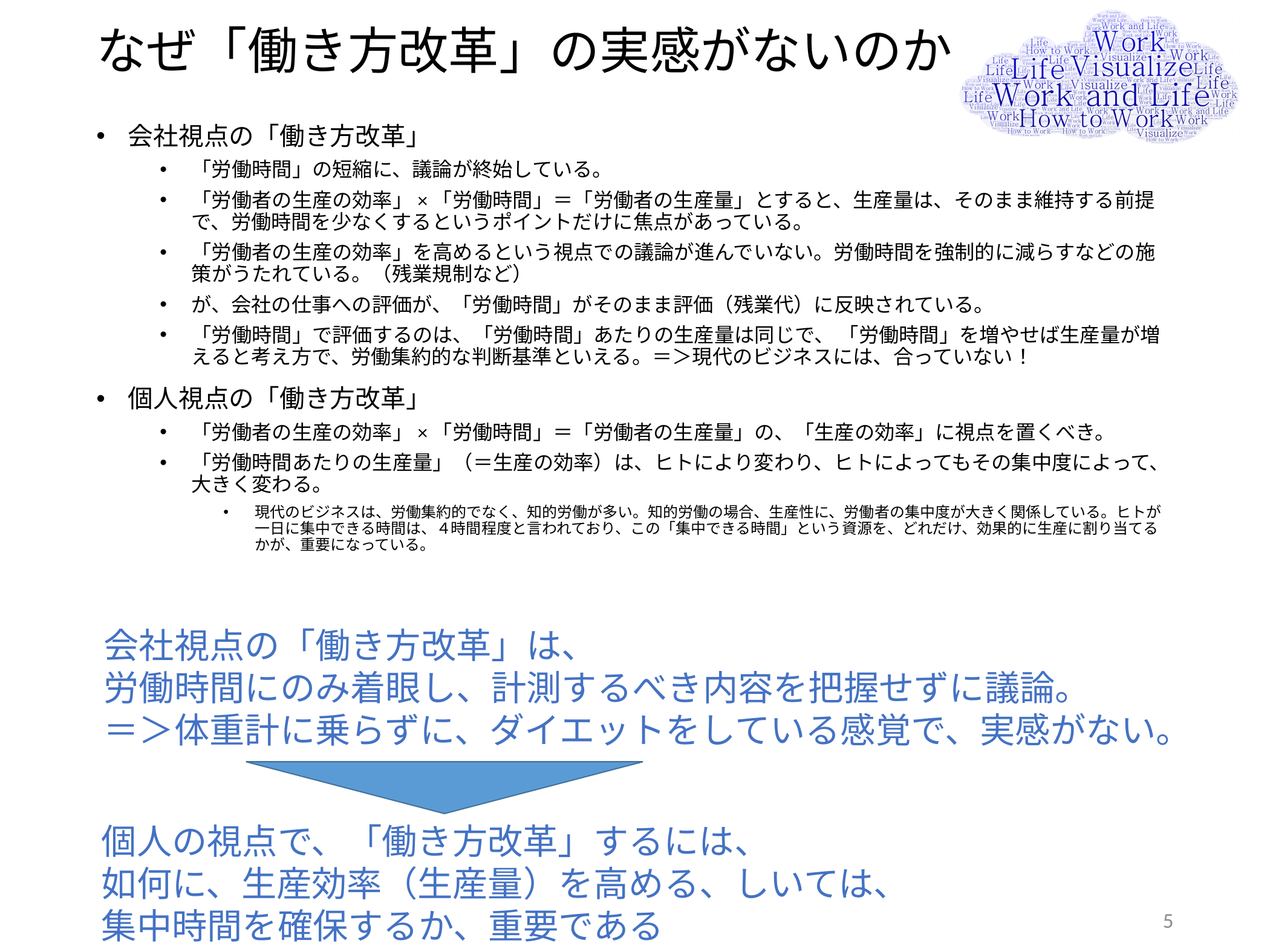

# なぜ「働き方改革」の実感がないのか
会社視点の「働き方改革」
「労働時間」の短縮に、議論が終始している。
「労働者の生産の効率」×「労働時間」＝「労働者の生産量」とすると、生産量は、そのまま維持する前提で、労働時間を少なくするというポイントだけに焦点があっている。
「労働者の生産の効率」を高めるという視点での議論が進んでいない。労働時間を強制的に減らすなどの施策がうたれている。（残業規制など）
が、会社の仕事への評価が、「労働時間」がそのまま評価（残業代）に反映されている。
「労働時間」で評価するのは、「労働時間」あたりの生産量は同じで、 「労働時間」を増やせば生産量が増えると考え方で、労働集約的な判断基準といえる。＝＞現代のビジネスには、合っていない！
個人視点の「働き方改革」
「労働者の生産の効率」×「労働時間」＝「労働者の生産量」の、「生産の効率」に視点を置くべき。
「労働時間あたりの生産量」（＝生産の効率）は、ヒトにより変わり、ヒトによってもその集中度によって、大きく変わる。
現代のビジネスは、労働集約的でなく、知的労働が多い。知的労働の場合、生産性に、労働者の集中度が大きく関係している。ヒトが一日に集中できる時間は、４時間程度と言われており、この「集中できる時間」という資源を、どれだけ、効果的に生産に割り当てるかが、重要になっている。

会社視点の「働き方改革」は、
労働時間にのみ着眼し、計測するべき内容を把握せずに議論。
＝＞体重計に乗らずに、ダイエットをしている感覚で、実感がない。

個人の視点で、「働き方改革」するには、
如何に、生産効率（生産量）を高める、しいては、
集中時間を確保するか、重要である
Smart SE K5
5